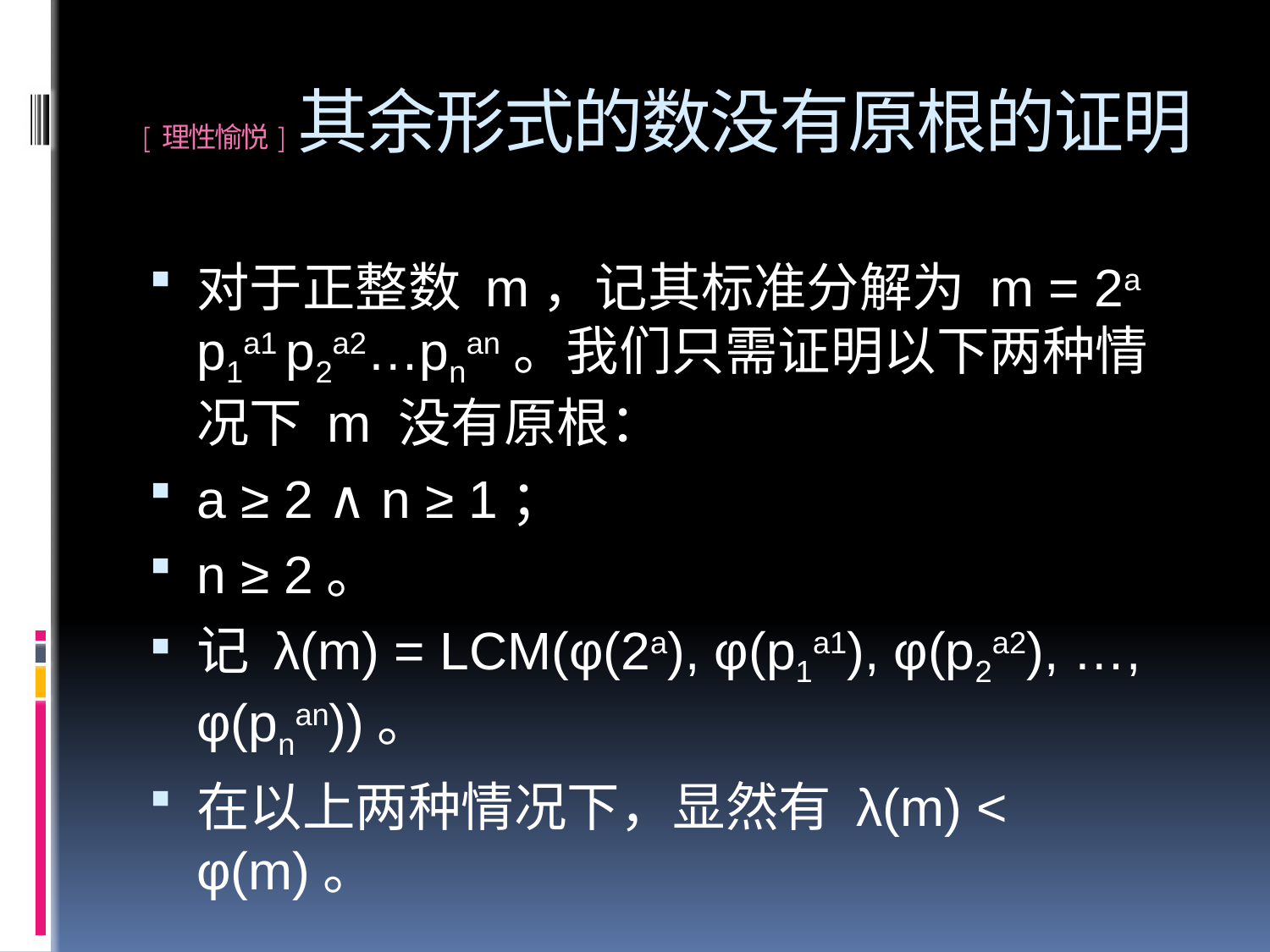

# [理性愉悦]其余形式的数没有原根的证明
对于正整数 m，记其标准分解为 m = 2a p1a1 p2a2…pnan。我们只需证明以下两种情况下 m 没有原根：
a ≥ 2 ∧ n ≥ 1；
n ≥ 2。
记 λ(m) = LCM(φ(2a), φ(p1a1), φ(p2a2), …, φ(pnan))。
在以上两种情况下，显然有 λ(m) < φ(m)。